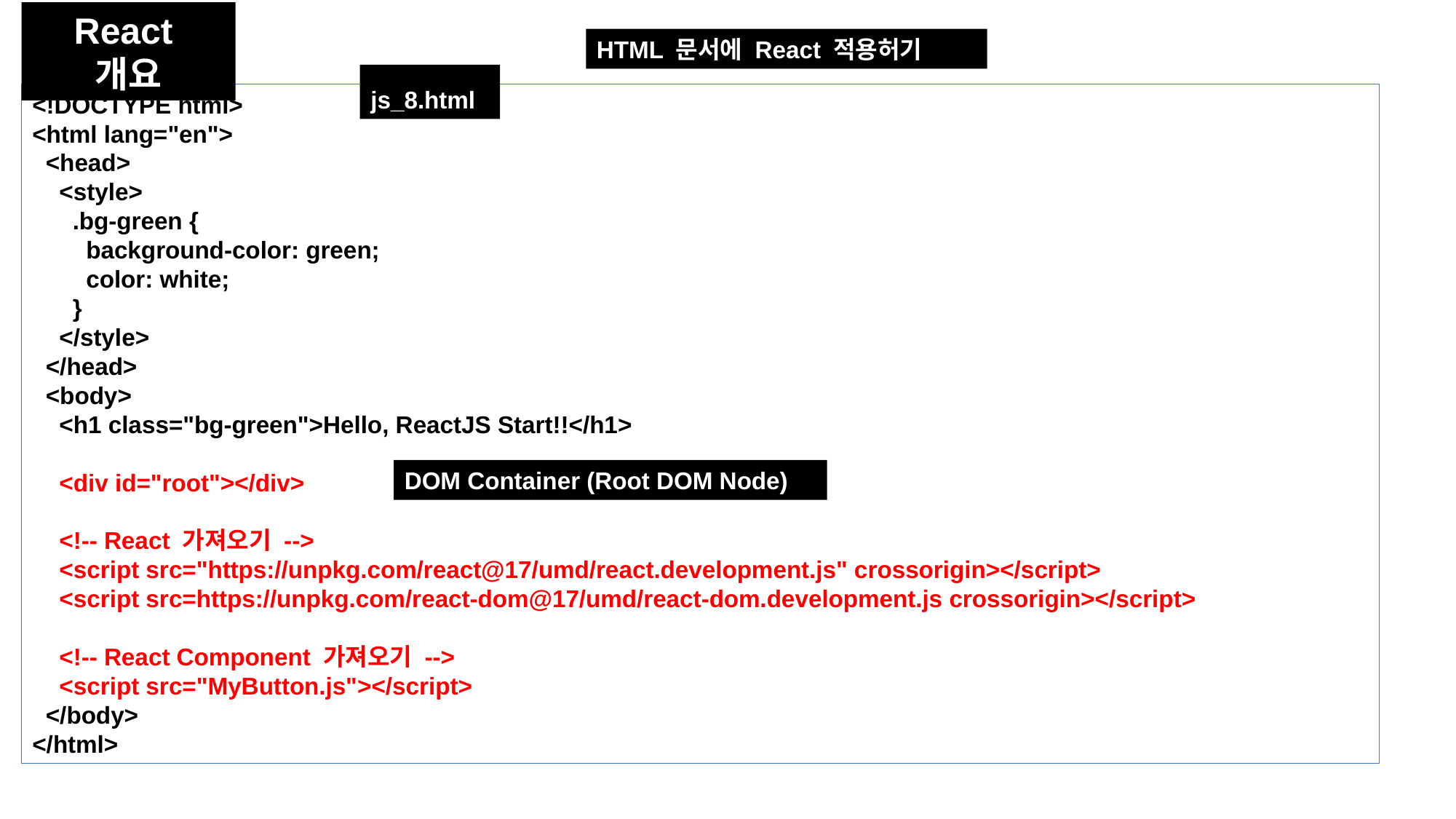

React  개요
HTML 문서에 React 적용허기
js_8.html
<!DOCTYPE html>
<html lang="en">
  <head>
    <style>
      .bg-green {
        background-color: green;
        color: white;
      }
    </style>
  </head>
  <body>
    <h1 class="bg-green">Hello, ReactJS Start!!</h1>
    <div id="root"></div>
    <!-- React 가져오기 -->
    <script src="https://unpkg.com/react@17/umd/react.development.js" crossorigin></script>
    <script src=https://unpkg.com/react-dom@17/umd/react-dom.development.js crossorigin></script>
    <!-- React Component 가져오기 -->
    <script src="MyButton.js"></script>
  </body>
</html>
DOM Container (Root DOM Node)